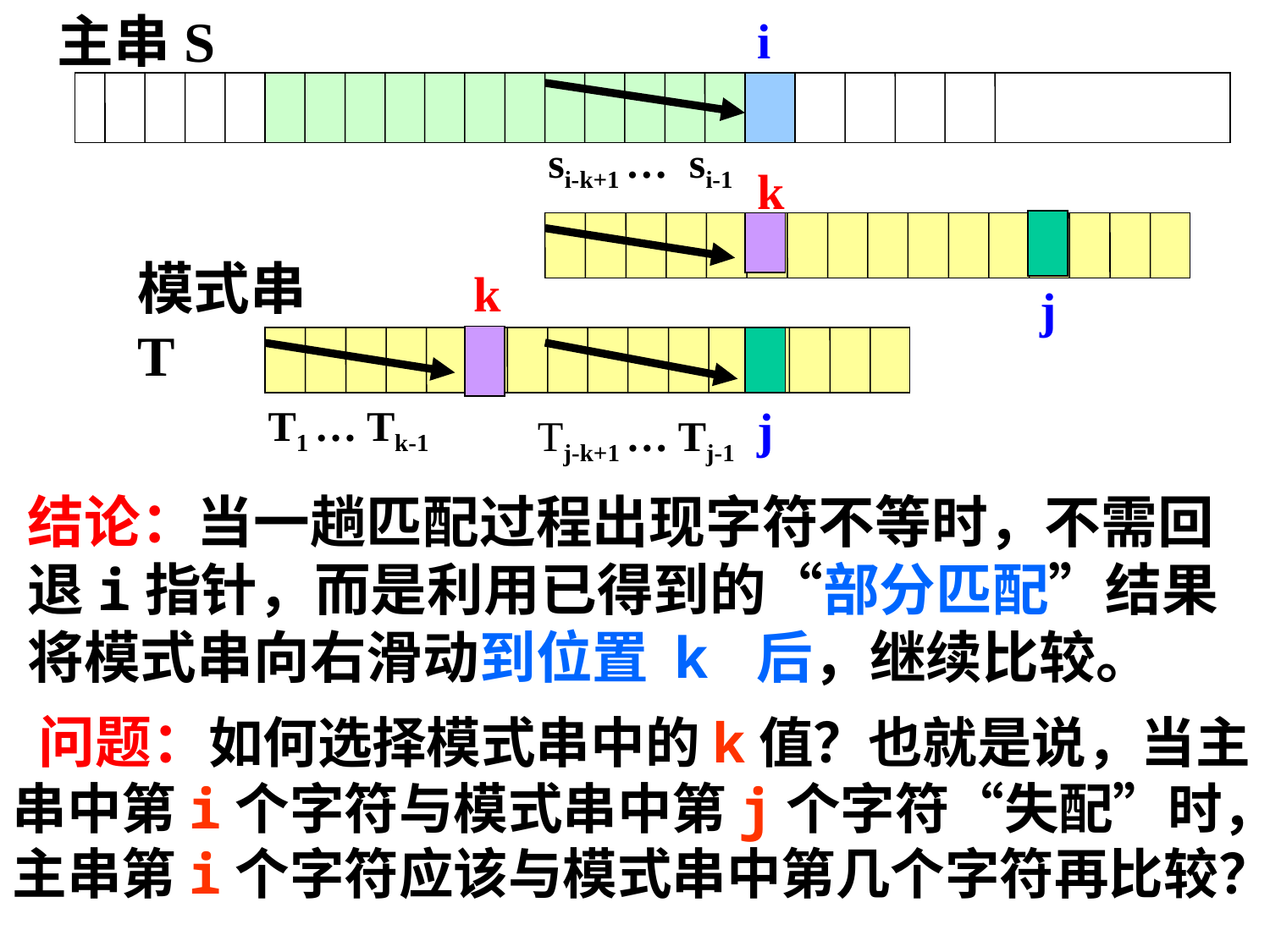

主串S
i

 si-k+1 …  si-1
k

模式串T
k
j

Tj-k+1 … Tj-1

 T1 … Tk-1
j
结论：当一趟匹配过程出现字符不等时，不需回退i指针，而是利用已得到的“部分匹配”结果将模式串向右滑动到位置 k 后，继续比较。

 问题：如何选择模式串中的k值？也就是说，当主串中第i个字符与模式串中第j个字符“失配”时，主串第i个字符应该与模式串中第几个字符再比较？